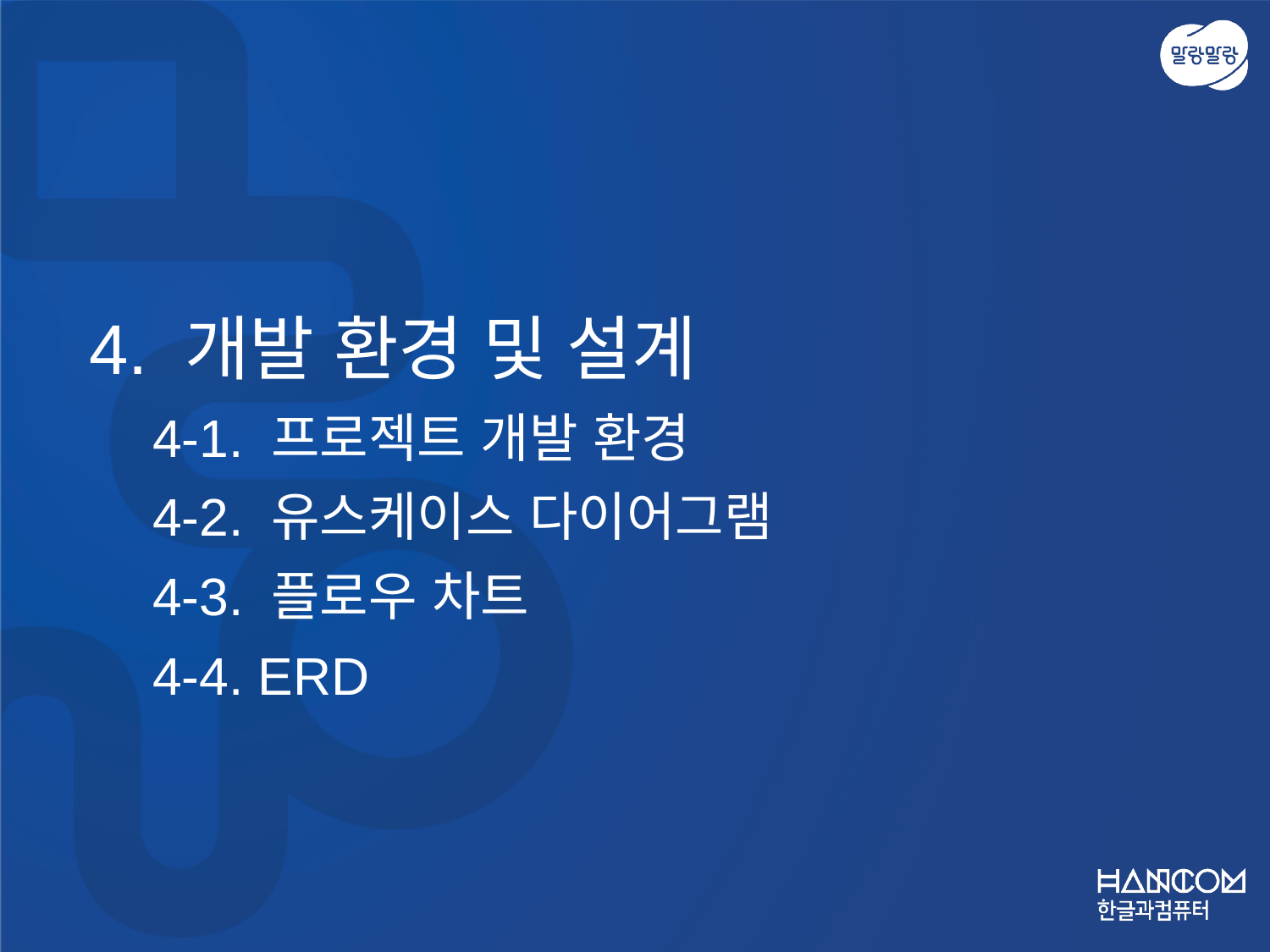

4. 개발 환경 및 설계
4-1. 프로젝트 개발 환경
4-2. 유스케이스 다이어그램
4-3. 플로우 차트
4-4. ERD